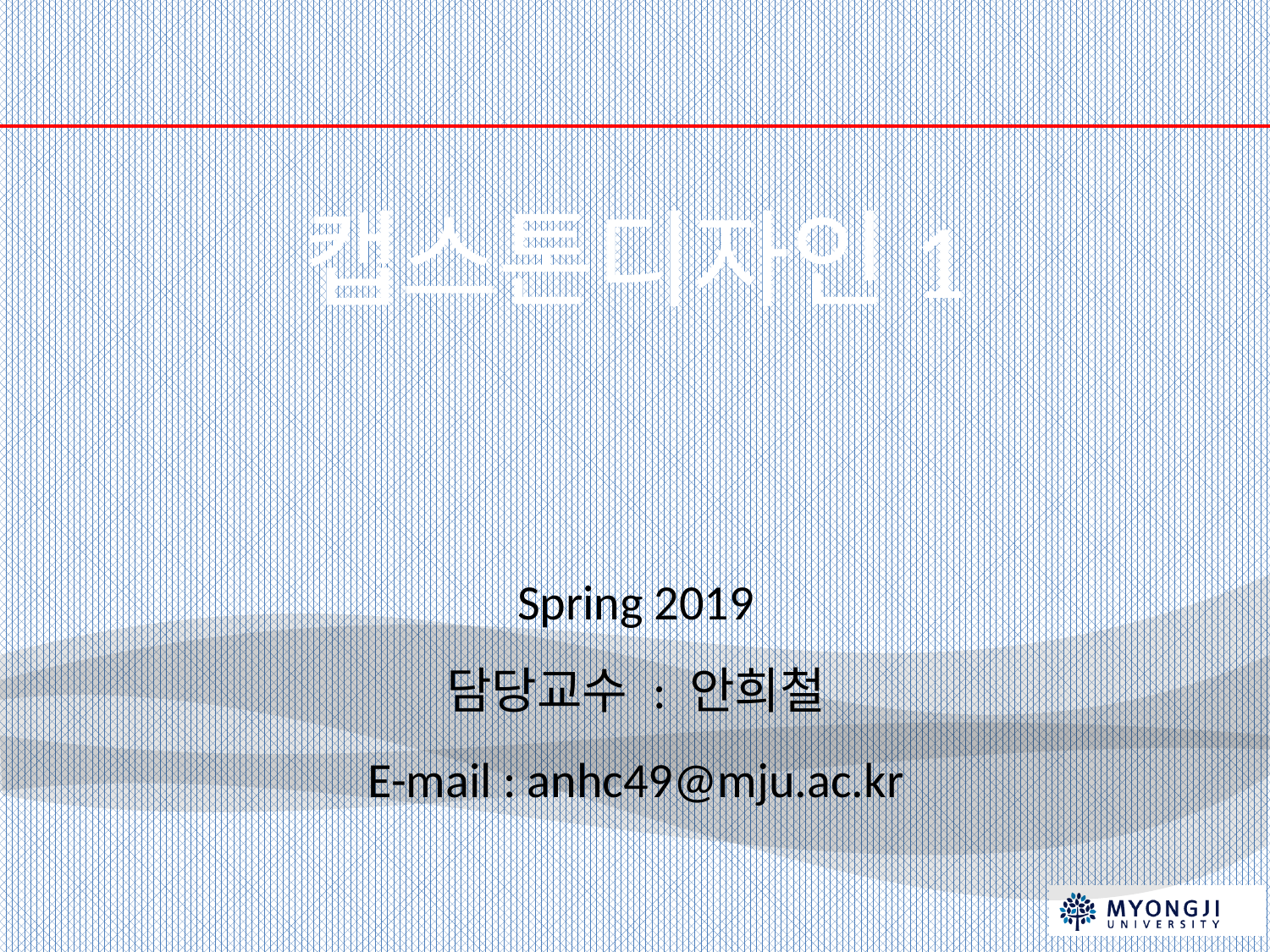

캡스톤디자인1
Spring 2019
담당교수 : 안희철
E-mail : anhc49@mju.ac.kr